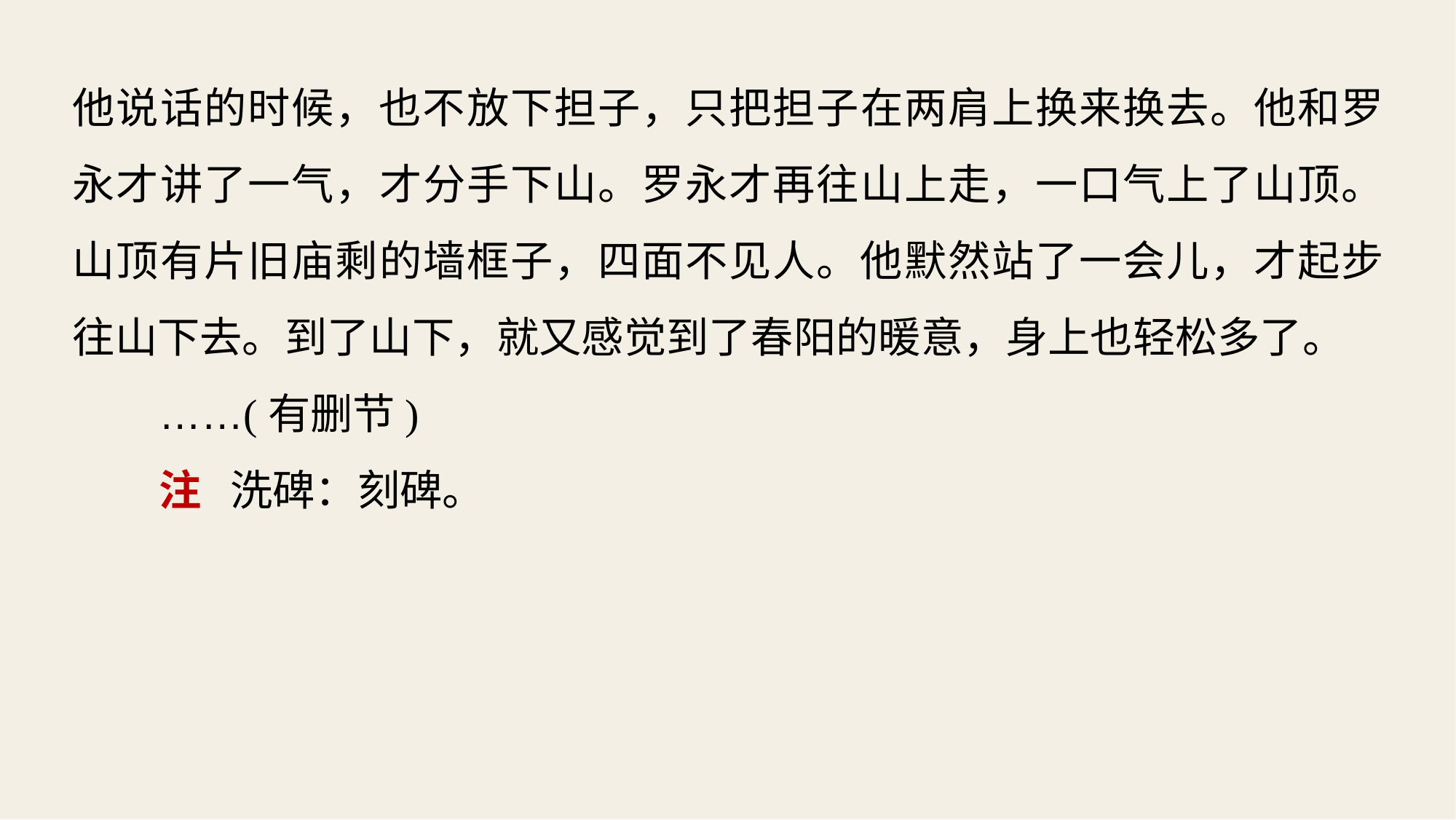

他说话的时候，也不放下担子，只把担子在两肩上换来换去。他和罗永才讲了一气，才分手下山。罗永才再往山上走，一口气上了山顶。山顶有片旧庙剩的墙框子，四面不见人。他默然站了一会儿，才起步往山下去。到了山下，就又感觉到了春阳的暖意，身上也轻松多了。
……(有删节)
注   洗碑：刻碑。